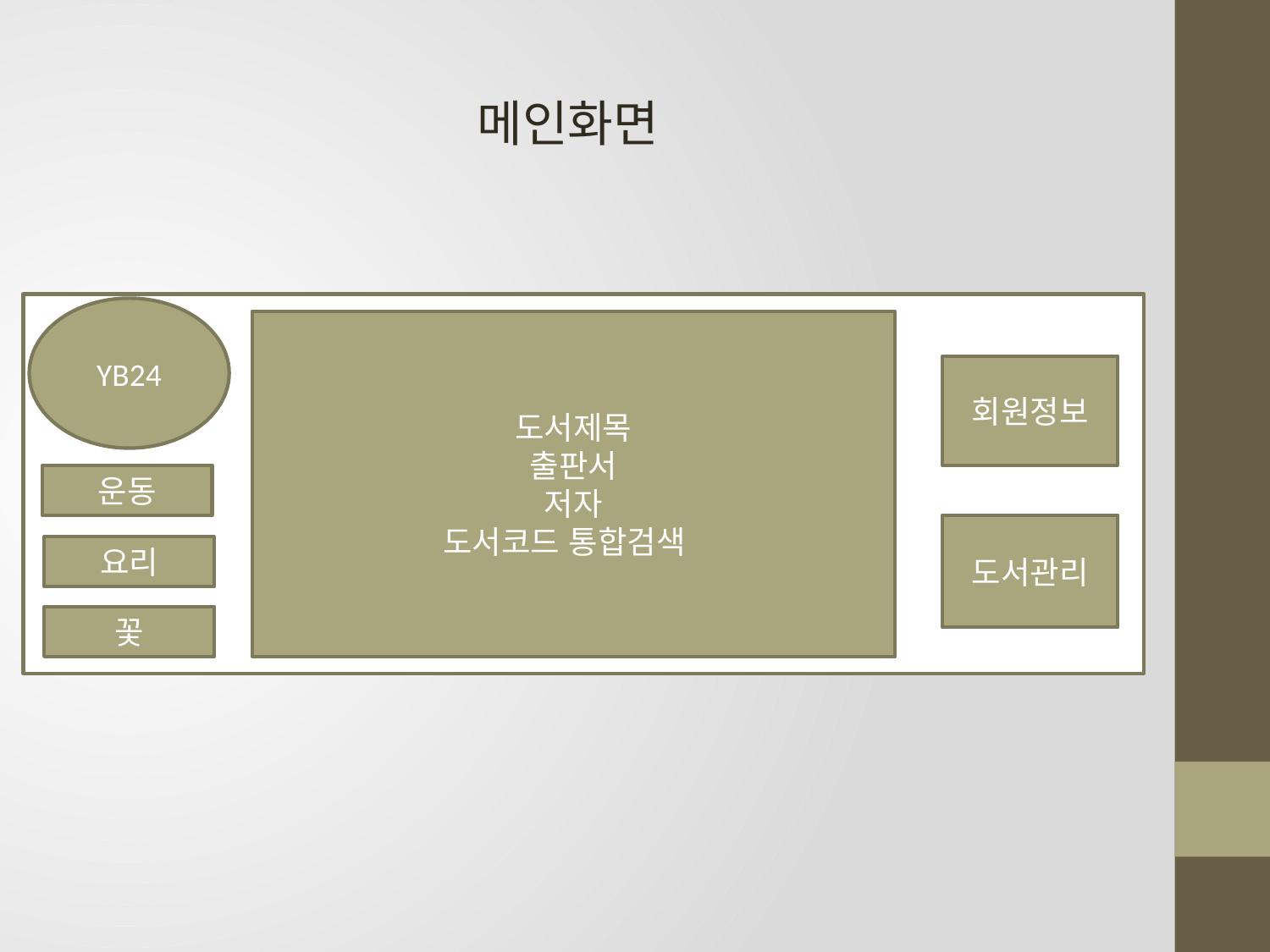

메인화면

YB24
도서제목
출판서
저자
도서코드 통합검색
회원정보
운동
도서관리
요리
꽃